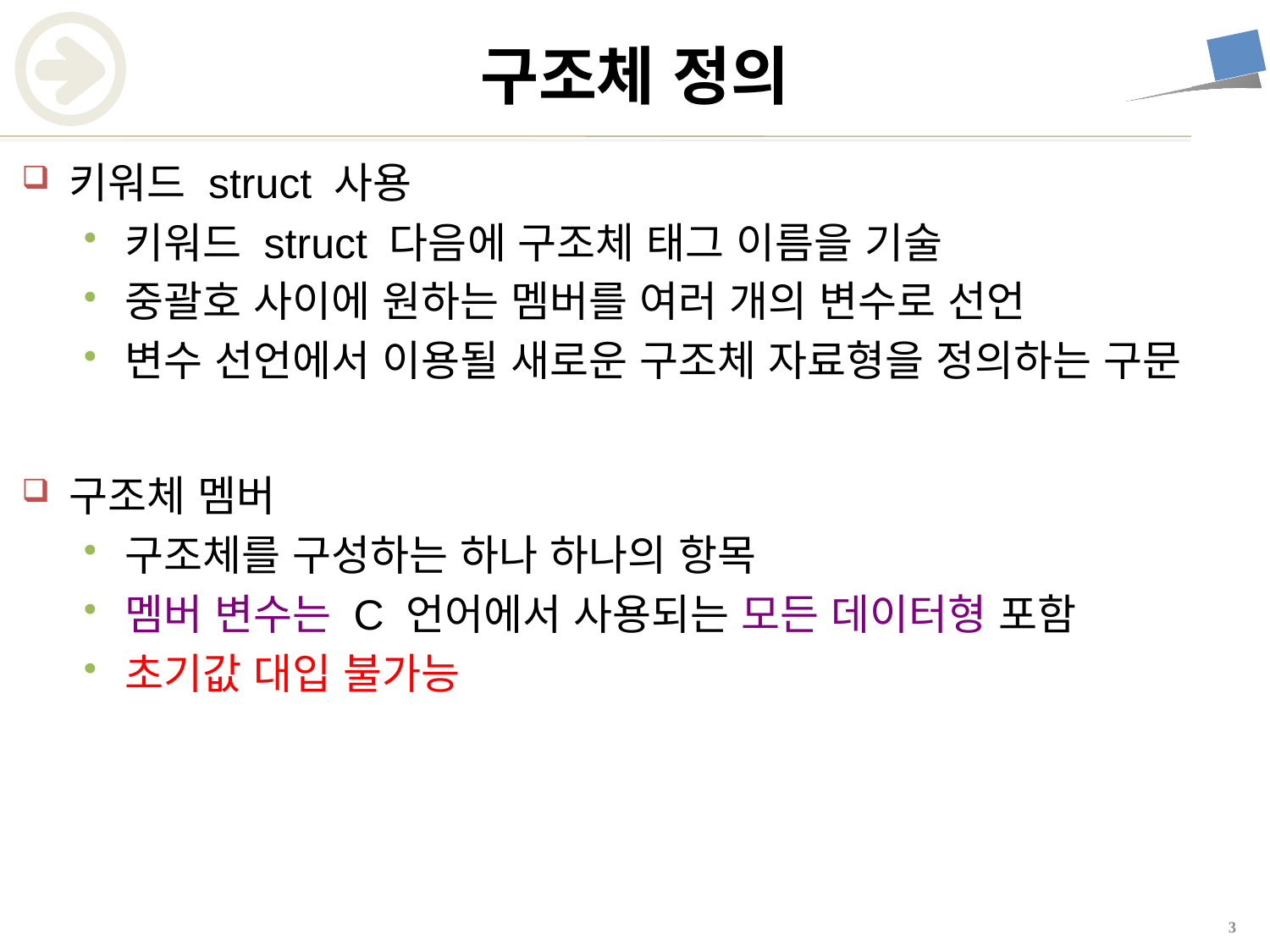

# 구조체 정의
키워드 struct 사용
키워드 struct 다음에 구조체 태그 이름을 기술
중괄호 사이에 원하는 멤버를 여러 개의 변수로 선언
변수 선언에서 이용될 새로운 구조체 자료형을 정의하는 구문

구조체 멤버
구조체를 구성하는 하나 하나의 항목
멤버 변수는 C 언어에서 사용되는 모든 데이터형 포함
초기값 대입 불가능

3